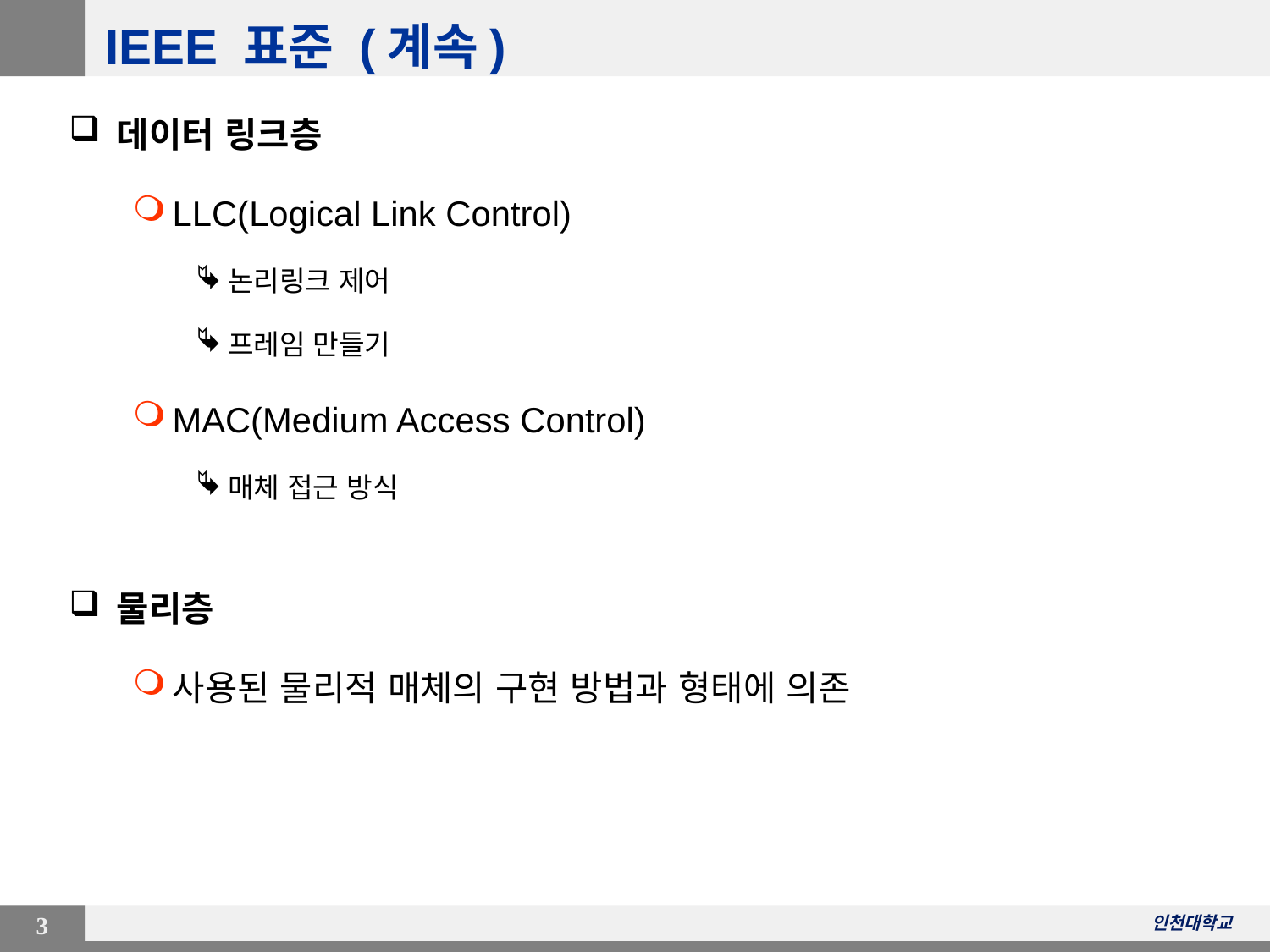

# IEEE 표준 (계속)
데이터 링크층
LLC(Logical Link Control)
논리링크 제어
프레임 만들기
MAC(Medium Access Control)
매체 접근 방식

물리층
사용된 물리적 매체의 구현 방법과 형태에 의존